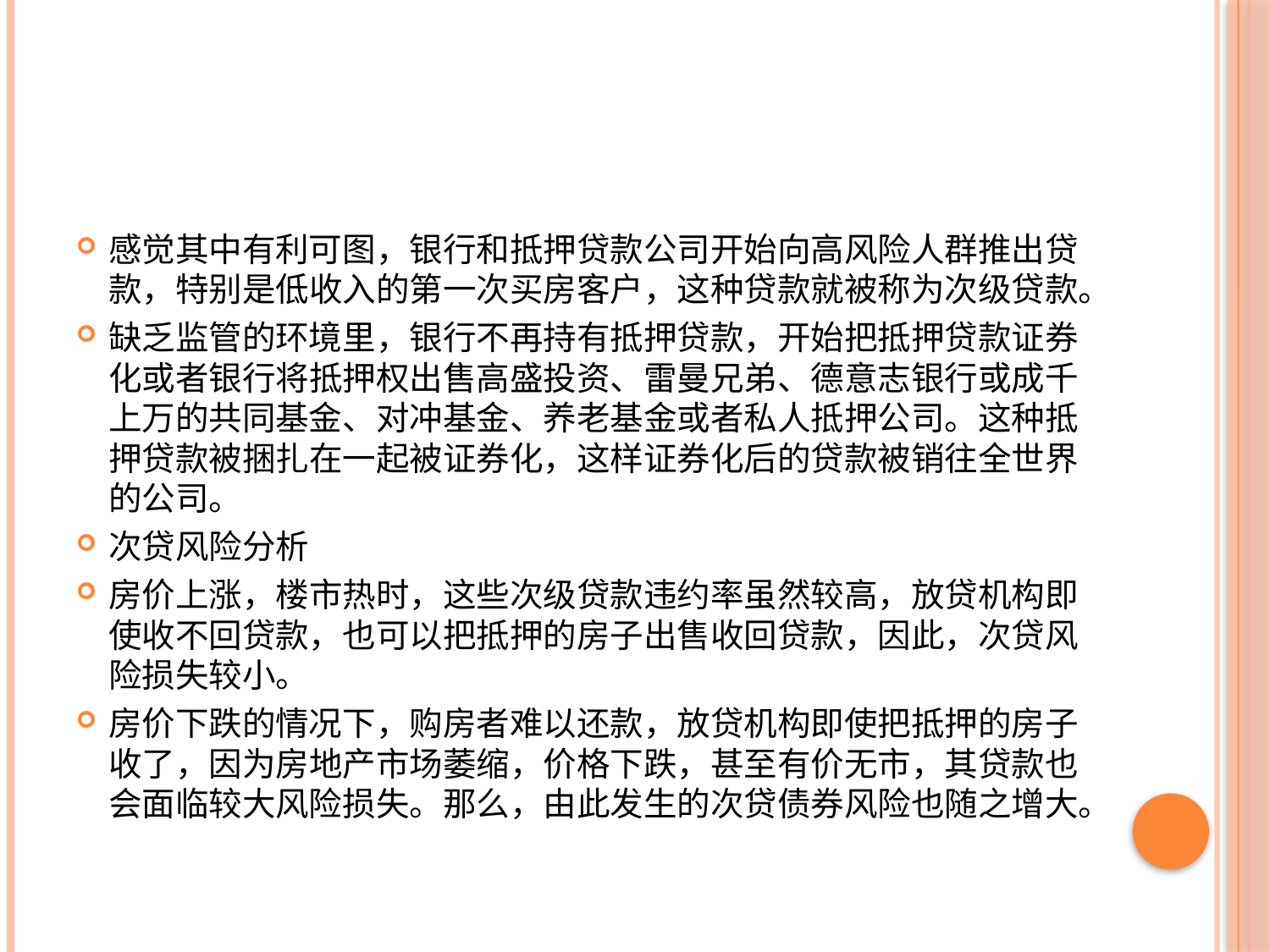

#
感觉其中有利可图，银行和抵押贷款公司开始向高风险人群推出贷款，特别是低收入的第一次买房客户，这种贷款就被称为次级贷款。
缺乏监管的环境里，银行不再持有抵押贷款，开始把抵押贷款证券化或者银行将抵押权出售高盛投资、雷曼兄弟、德意志银行或成千上万的共同基金、对冲基金、养老基金或者私人抵押公司。这种抵押贷款被捆扎在一起被证券化，这样证券化后的贷款被销往全世界的公司。
次贷风险分析
房价上涨，楼市热时，这些次级贷款违约率虽然较高，放贷机构即使收不回贷款，也可以把抵押的房子出售收回贷款，因此，次贷风险损失较小。
房价下跌的情况下，购房者难以还款，放贷机构即使把抵押的房子收了，因为房地产市场萎缩，价格下跌，甚至有价无市，其贷款也会面临较大风险损失。那么，由此发生的次贷债券风险也随之增大。